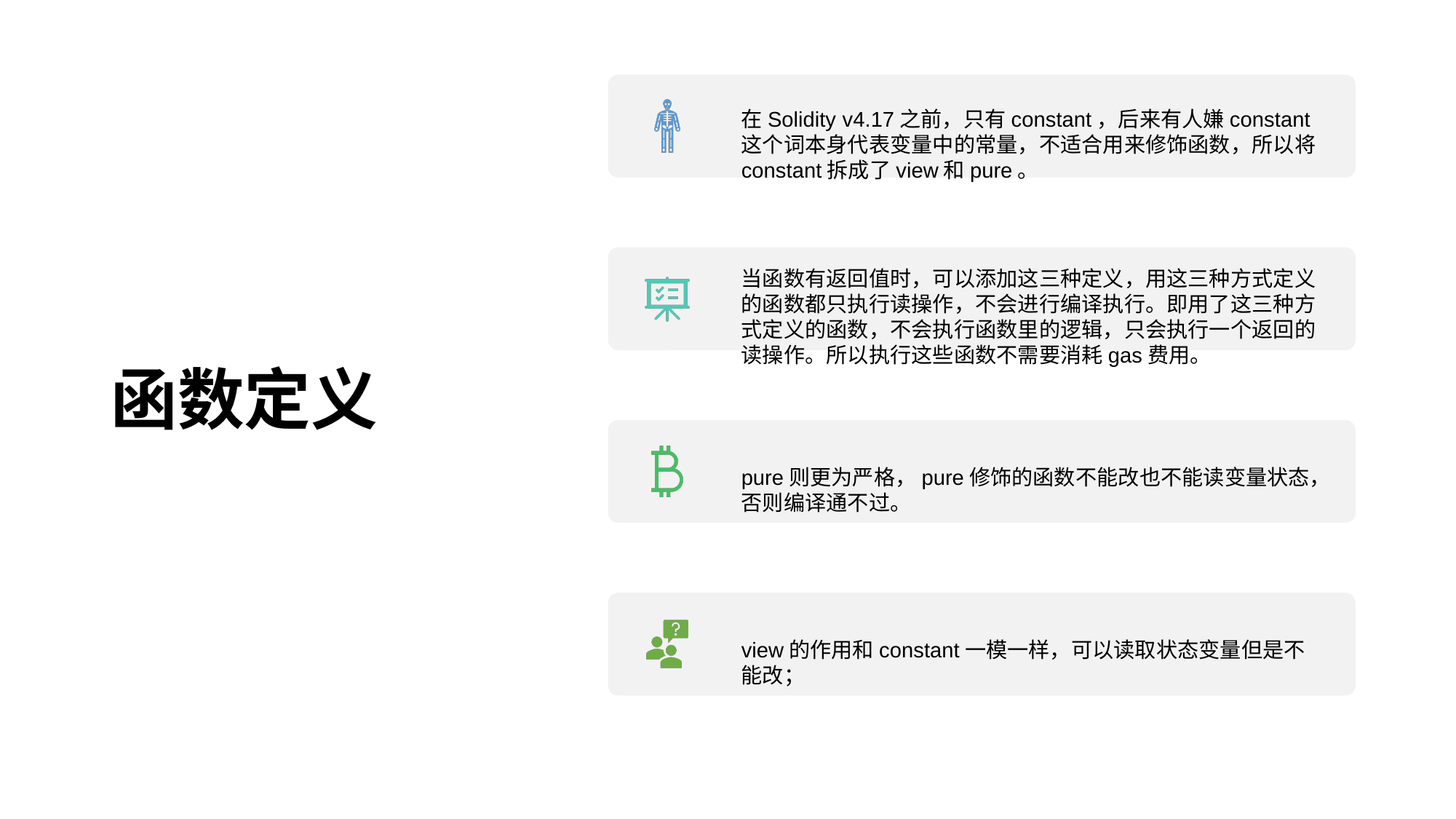

# 函数定义
在Solidity v4.17之前，只有constant，后来有人嫌constant这个词本身代表变量中的常量，不适合用来修饰函数，所以将constant拆成了view和pure。
当函数有返回值时，可以添加这三种定义，用这三种方式定义的函数都只执行读操作，不会进行编译执行。即用了这三种方式定义的函数，不会执行函数里的逻辑，只会执行一个返回的读操作。所以执行这些函数不需要消耗gas费用。
pure则更为严格，pure修饰的函数不能改也不能读变量状态，否则编译通不过。
view的作用和constant一模一样，可以读取状态变量但是不能改；